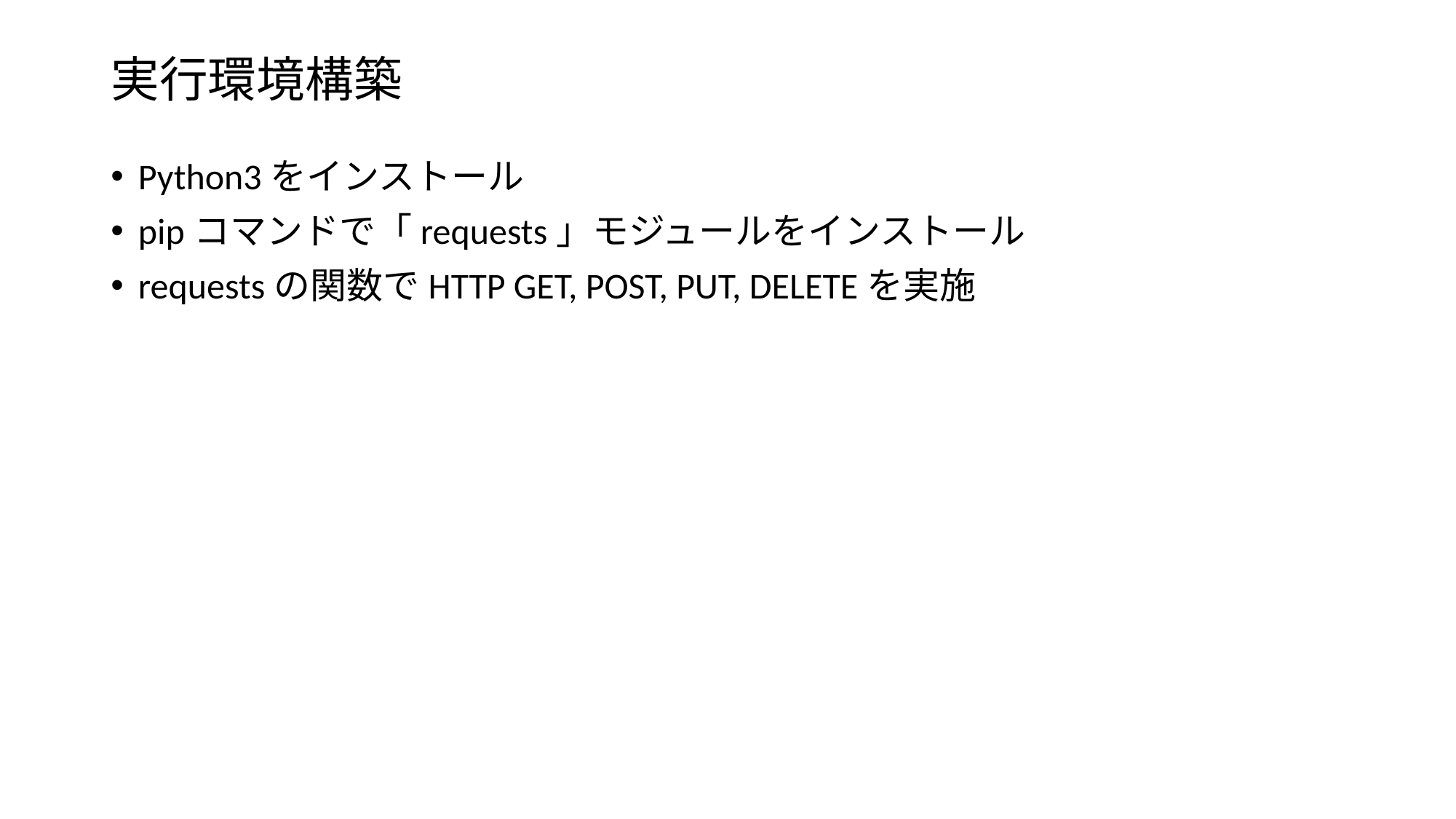

# 実行環境構築
Python3をインストール
pipコマンドで「requests」モジュールをインストール
requestsの関数でHTTP GET, POST, PUT, DELETEを実施